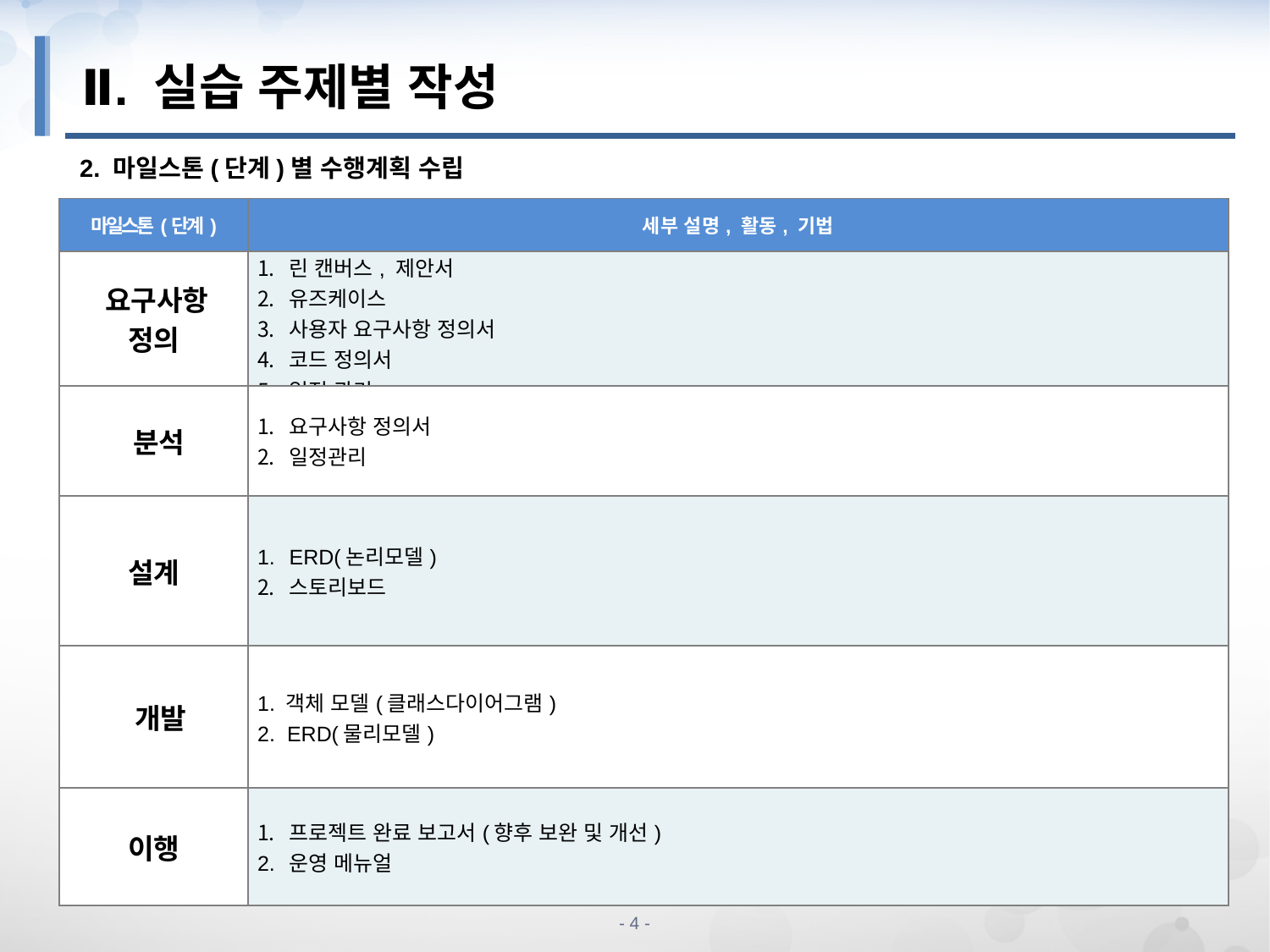

Ⅱ. 실습 주제별 작성
2. 마일스톤(단계)별 수행계획 수립
| 마일스톤(단계) | 세부 설명, 활동, 기법 |
| --- | --- |
| 요구사항 정의 | 린 캔버스, 제안서 유즈케이스 사용자 요구사항 정의서 코드 정의서 일정 관리 |
| 분석 | 요구사항 정의서 일정관리 |
| 설계 | ERD(논리모델) 스토리보드 |
| 개발 | 1. 객체 모델(클래스다이어그램) 2. ERD(물리모델) |
| 이행 | 프로젝트 완료 보고서(향후 보완 및 개선) 운영 메뉴얼 |
- 4 -